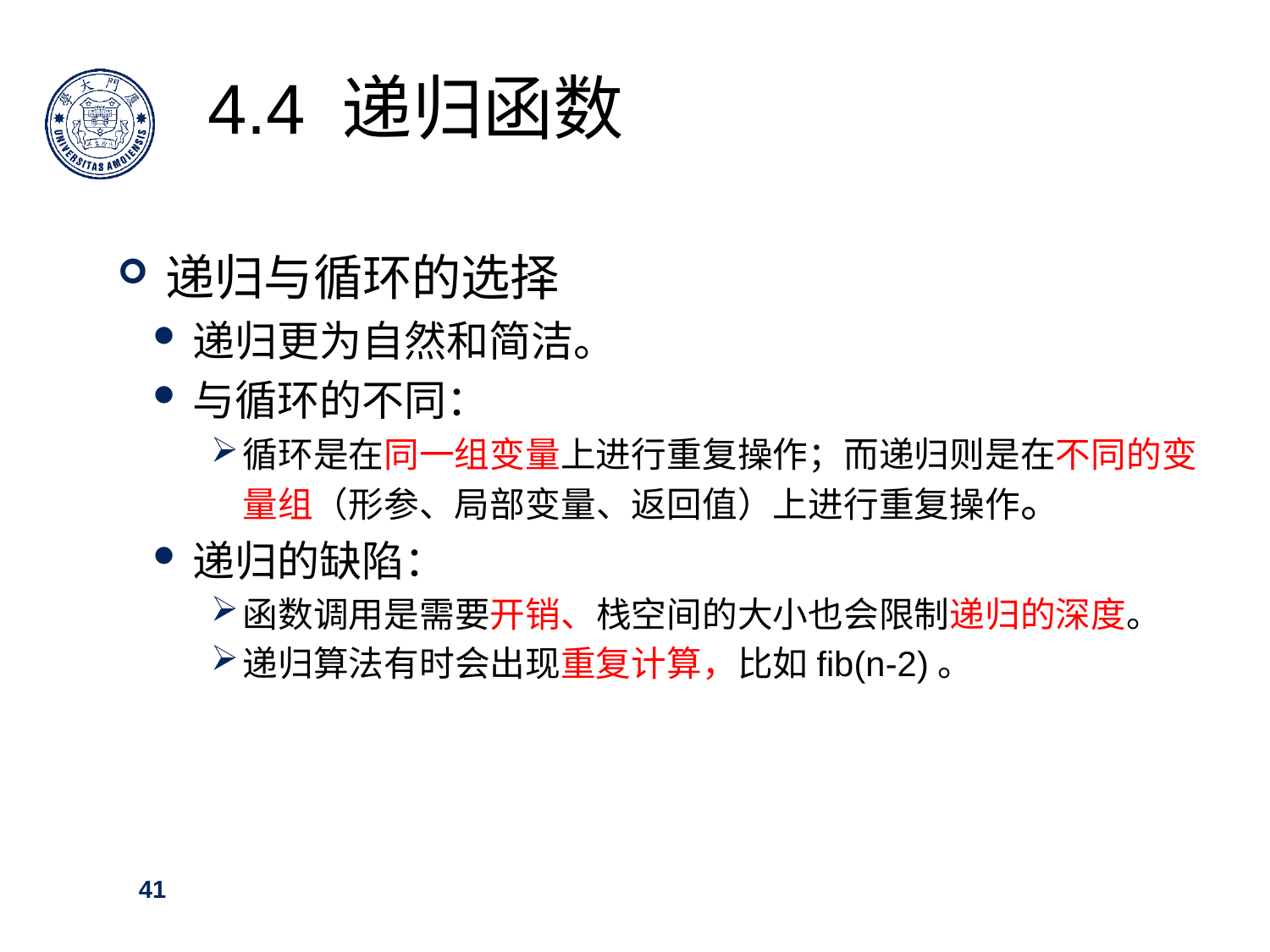

4.4 递归函数
递归与循环的选择
递归更为自然和简洁。
与循环的不同：
循环是在同一组变量上进行重复操作；而递归则是在不同的变量组（形参、局部变量、返回值）上进行重复操作。
递归的缺陷：
函数调用是需要开销、栈空间的大小也会限制递归的深度。
递归算法有时会出现重复计算，比如fib(n-2)。
41